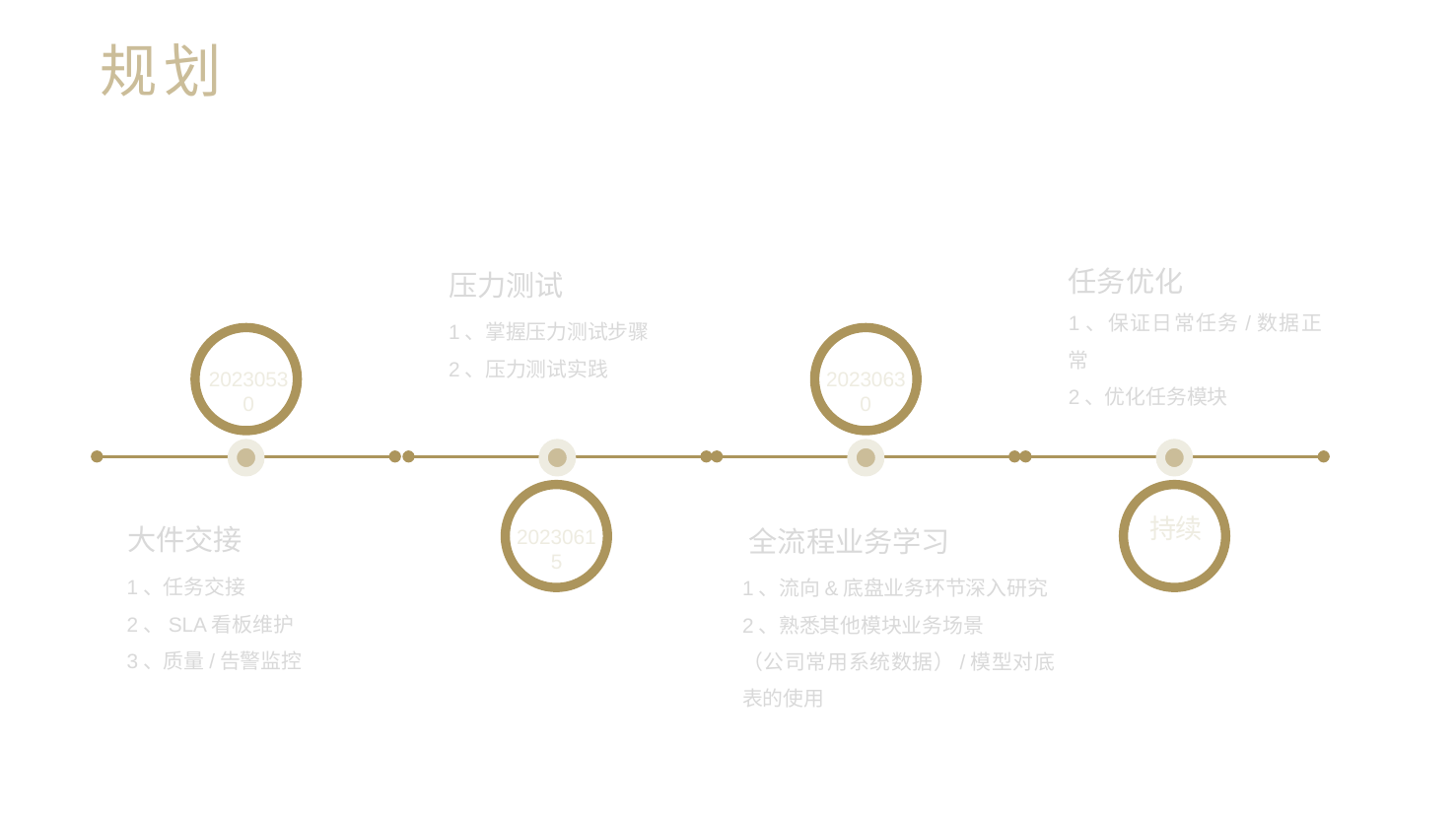

规划
任务优化
1、保证日常任务/数据正常
2、优化任务模块
压力测试
1、掌握压力测试步骤
2、压力测试实践

20230530

20230630

20230615

持续
大件交接
1、任务交接
2、SLA看板维护
3、质量/告警监控
全流程业务学习
1、流向&底盘业务环节深入研究
2、熟悉其他模块业务场景
（公司常用系统数据）/模型对底表的使用